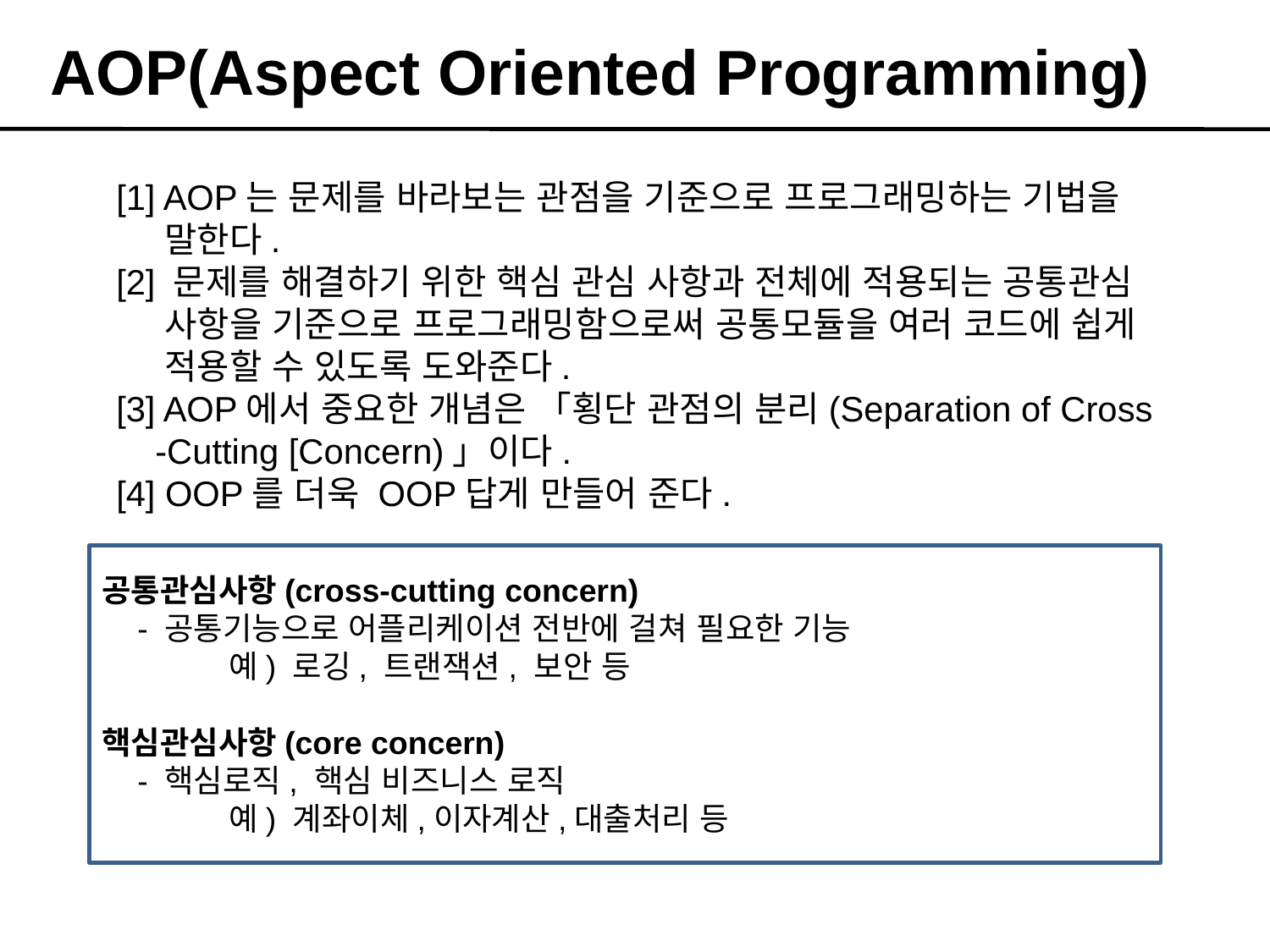

AOP(Aspect Oriented Programming)
[1] AOP는 문제를 바라보는 관점을 기준으로 프로그래밍하는 기법을
    말한다.
[2] 문제를 해결하기 위한 핵심 관심 사항과 전체에 적용되는 공통관심
    사항을 기준으로 프로그래밍함으로써 공통모듈을 여러 코드에 쉽게
    적용할 수 있도록 도와준다.
[3] AOP에서 중요한 개념은 「횡단 관점의 분리(Separation of Cross
    -Cutting [Concern)」이다.
[4] OOP를 더욱 OOP답게 만들어 준다.
공통관심사항(cross-cutting concern)
    - 공통기능으로 어플리케이션 전반에 걸쳐 필요한 기능
	예) 로깅, 트랜잭션, 보안 등

핵심관심사항(core concern)
    - 핵심로직, 핵심 비즈니스 로직
	예) 계좌이체,이자계산,대출처리 등